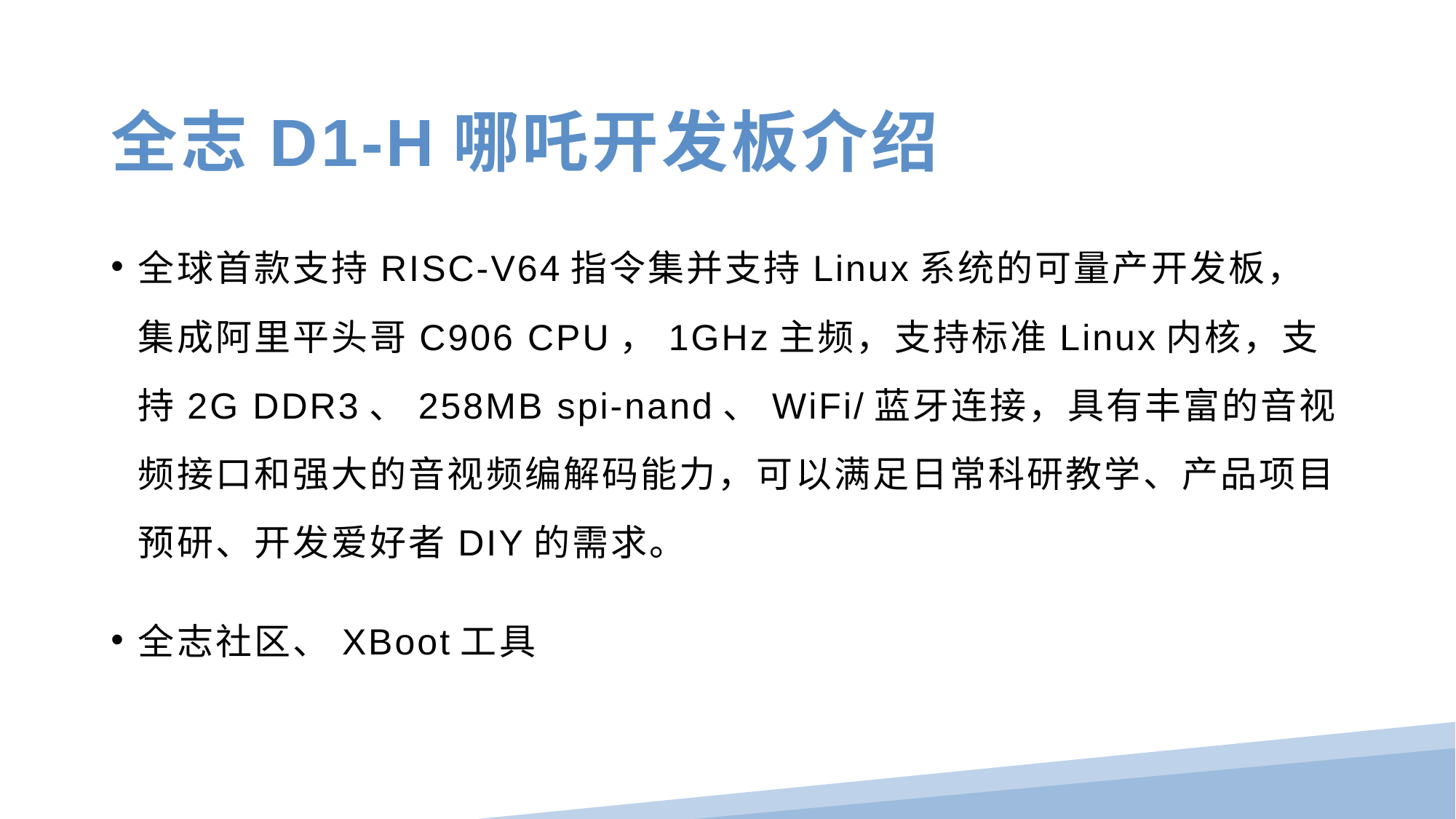

全志D1-H哪吒开发板介绍
全球首款支持RISC-V64指令集并支持Linux系统的可量产开发板，集成阿里平头哥C906 CPU，1GHz主频，支持标准Linux内核，支持2G DDR3、258MB spi-nand、WiFi/蓝牙连接，具有丰富的音视频接口和强大的音视频编解码能力，可以满足日常科研教学、产品项目预研、开发爱好者DIY的需求。
全志社区、XBoot工具